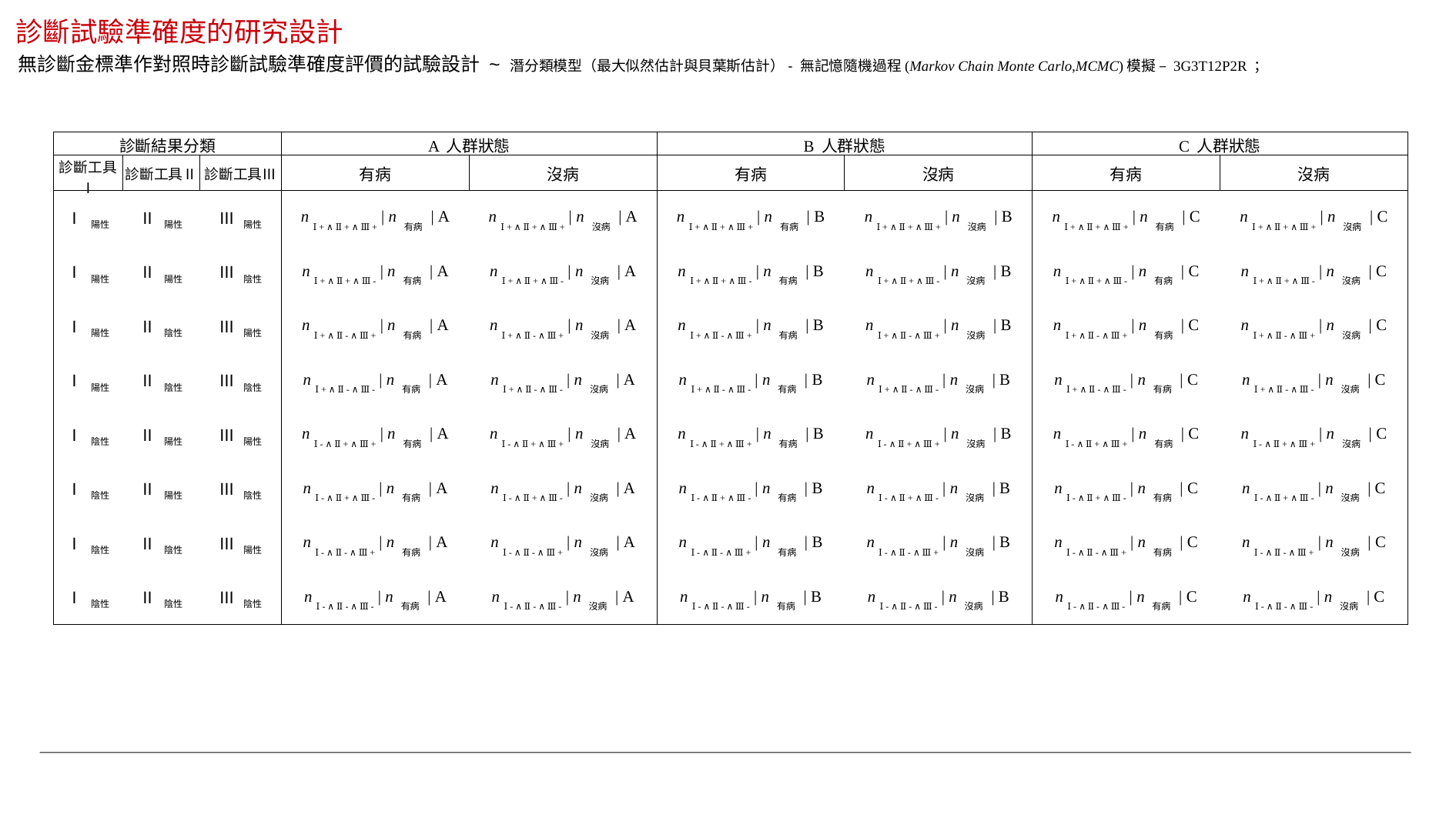

診斷試驗準確度的研究設計
無診斷金標準作對照時診斷試驗準確度評價的試驗設計 ~ 潛分類模型（最大似然估計與貝葉斯估計）- 無記憶隨機過程(Markov Chain Monte Carlo,MCMC)模擬 – 3G3T12P2R ；
| 診斷結果分類 |  |  | A 人群狀態 |  | B 人群狀態 |  | C 人群狀態 |  |
| --- | --- | --- | --- | --- | --- | --- | --- | --- |
| 診斷工具Ⅰ | 診斷工具Ⅱ | 診斷工具Ⅲ | 有病 | 沒病 | 有病 | 沒病 | 有病 | 沒病 |
| Ⅰ 陽性 | Ⅱ 陽性 | Ⅲ 陽性 | n Ⅰ + ∧ Ⅱ + ∧ Ⅲ + | n 有病 | A | n Ⅰ + ∧ Ⅱ + ∧ Ⅲ + | n 沒病 | A | n Ⅰ + ∧ Ⅱ + ∧ Ⅲ + | n 有病 | B | n Ⅰ + ∧ Ⅱ + ∧ Ⅲ + | n 沒病 | B | n Ⅰ + ∧ Ⅱ + ∧ Ⅲ + | n 有病 | C | n Ⅰ + ∧ Ⅱ + ∧ Ⅲ + | n 沒病 | C |
| Ⅰ 陽性 | Ⅱ 陽性 | Ⅲ 陰性 | n Ⅰ + ∧ Ⅱ + ∧ Ⅲ - | n 有病 | A | n Ⅰ + ∧ Ⅱ + ∧ Ⅲ - | n 沒病 | A | n Ⅰ + ∧ Ⅱ + ∧ Ⅲ - | n 有病 | B | n Ⅰ + ∧ Ⅱ + ∧ Ⅲ - | n 沒病 | B | n Ⅰ + ∧ Ⅱ + ∧ Ⅲ - | n 有病 | C | n Ⅰ + ∧ Ⅱ + ∧ Ⅲ - | n 沒病 | C |
| Ⅰ 陽性 | Ⅱ 陰性 | Ⅲ 陽性 | n Ⅰ + ∧ Ⅱ - ∧ Ⅲ + | n 有病 | A | n Ⅰ + ∧ Ⅱ - ∧ Ⅲ + | n 沒病 | A | n Ⅰ + ∧ Ⅱ - ∧ Ⅲ + | n 有病 | B | n Ⅰ + ∧ Ⅱ - ∧ Ⅲ + | n 沒病 | B | n Ⅰ + ∧ Ⅱ - ∧ Ⅲ + | n 有病 | C | n Ⅰ + ∧ Ⅱ - ∧ Ⅲ + | n 沒病 | C |
| Ⅰ 陽性 | Ⅱ 陰性 | Ⅲ 陰性 | n Ⅰ + ∧ Ⅱ - ∧ Ⅲ - | n 有病 | A | n Ⅰ + ∧ Ⅱ - ∧ Ⅲ - | n 沒病 | A | n Ⅰ + ∧ Ⅱ - ∧ Ⅲ - | n 有病 | B | n Ⅰ + ∧ Ⅱ - ∧ Ⅲ - | n 沒病 | B | n Ⅰ + ∧ Ⅱ - ∧ Ⅲ - | n 有病 | C | n Ⅰ + ∧ Ⅱ - ∧ Ⅲ - | n 沒病 | C |
| Ⅰ 陰性 | Ⅱ 陽性 | Ⅲ 陽性 | n Ⅰ - ∧ Ⅱ + ∧ Ⅲ + | n 有病 | A | n Ⅰ - ∧ Ⅱ + ∧ Ⅲ + | n 沒病 | A | n Ⅰ - ∧ Ⅱ + ∧ Ⅲ + | n 有病 | B | n Ⅰ - ∧ Ⅱ + ∧ Ⅲ + | n 沒病 | B | n Ⅰ - ∧ Ⅱ + ∧ Ⅲ + | n 有病 | C | n Ⅰ - ∧ Ⅱ + ∧ Ⅲ + | n 沒病 | C |
| Ⅰ 陰性 | Ⅱ 陽性 | Ⅲ 陰性 | n Ⅰ - ∧ Ⅱ + ∧ Ⅲ - | n 有病 | A | n Ⅰ - ∧ Ⅱ + ∧ Ⅲ - | n 沒病 | A | n Ⅰ - ∧ Ⅱ + ∧ Ⅲ - | n 有病 | B | n Ⅰ - ∧ Ⅱ + ∧ Ⅲ - | n 沒病 | B | n Ⅰ - ∧ Ⅱ + ∧ Ⅲ - | n 有病 | C | n Ⅰ - ∧ Ⅱ + ∧ Ⅲ - | n 沒病 | C |
| Ⅰ 陰性 | Ⅱ 陰性 | Ⅲ 陽性 | n Ⅰ - ∧ Ⅱ - ∧ Ⅲ + | n 有病 | A | n Ⅰ - ∧ Ⅱ - ∧ Ⅲ + | n 沒病 | A | n Ⅰ - ∧ Ⅱ - ∧ Ⅲ + | n 有病 | B | n Ⅰ - ∧ Ⅱ - ∧ Ⅲ + | n 沒病 | B | n Ⅰ - ∧ Ⅱ - ∧ Ⅲ + | n 有病 | C | n Ⅰ - ∧ Ⅱ - ∧ Ⅲ + | n 沒病 | C |
| Ⅰ 陰性 | Ⅱ 陰性 | Ⅲ 陰性 | n Ⅰ - ∧ Ⅱ - ∧ Ⅲ - | n 有病 | A | n Ⅰ - ∧ Ⅱ - ∧ Ⅲ - | n 沒病 | A | n Ⅰ - ∧ Ⅱ - ∧ Ⅲ - | n 有病 | B | n Ⅰ - ∧ Ⅱ - ∧ Ⅲ - | n 沒病 | B | n Ⅰ - ∧ Ⅱ - ∧ Ⅲ - | n 有病 | C | n Ⅰ - ∧ Ⅱ - ∧ Ⅲ - | n 沒病 | C |